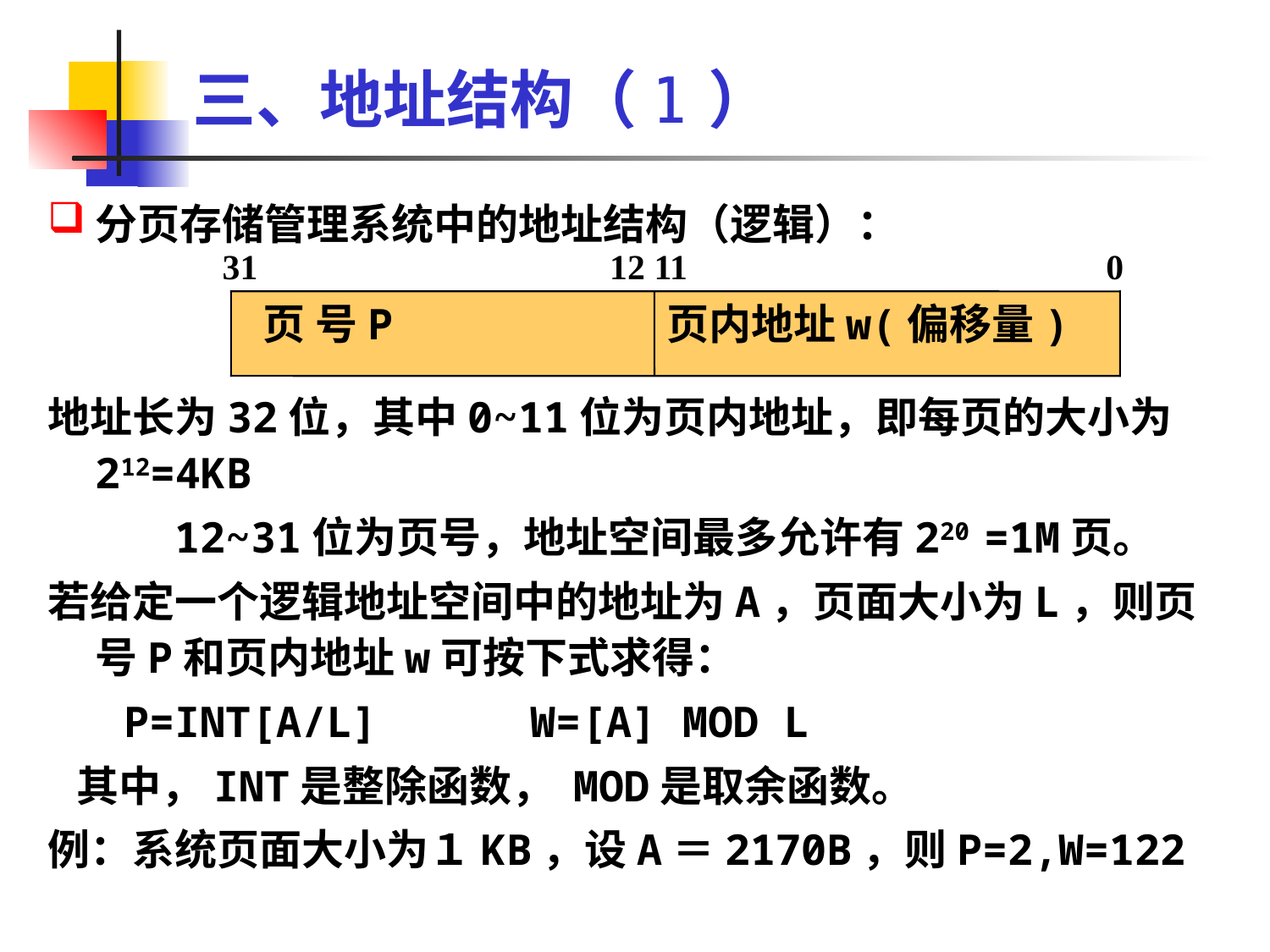

# 三、地址结构（1）
分页存储管理系统中的地址结构（逻辑）：

地址长为32位，其中0~11位为页内地址，即每页的大小为212=4KB
     12~31位为页号，地址空间最多允许有220 =1M页。
若给定一个逻辑地址空间中的地址为A，页面大小为L，则页号P和页内地址w可按下式求得：
   P=INT[A/L]      W=[A] MOD L
  其中，INT是整除函数， MOD是取余函数。
例：系统页面大小为１KB，设A＝2170B，则P=2,W=122
31		               12 11		                            0
 页 号P

页内地址w(偏移量)